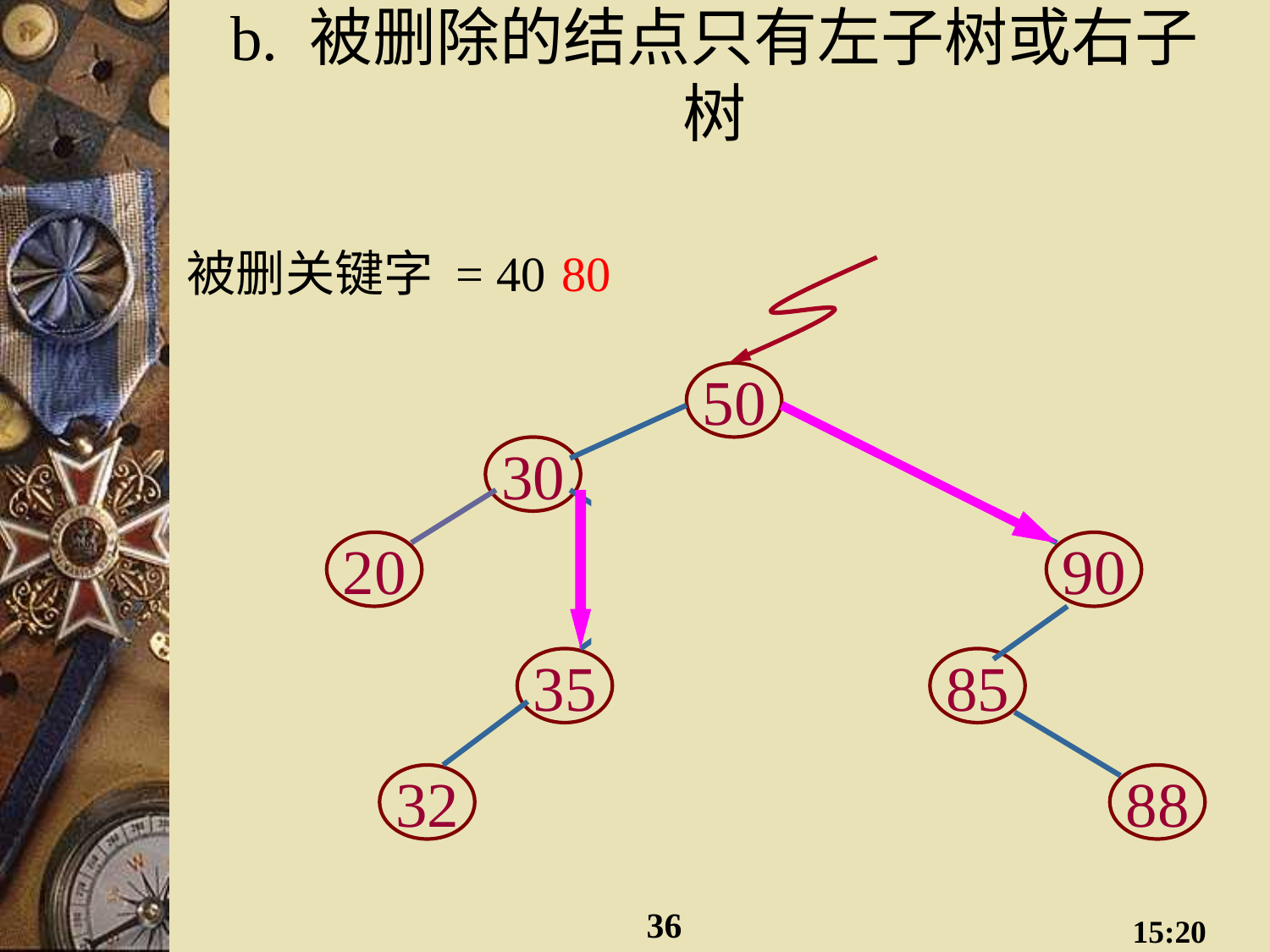

# b. 被删除的结点只有左子树或右子树
被删关键字 = 40
80

50

30
80

20
40
90

35
85

32
88